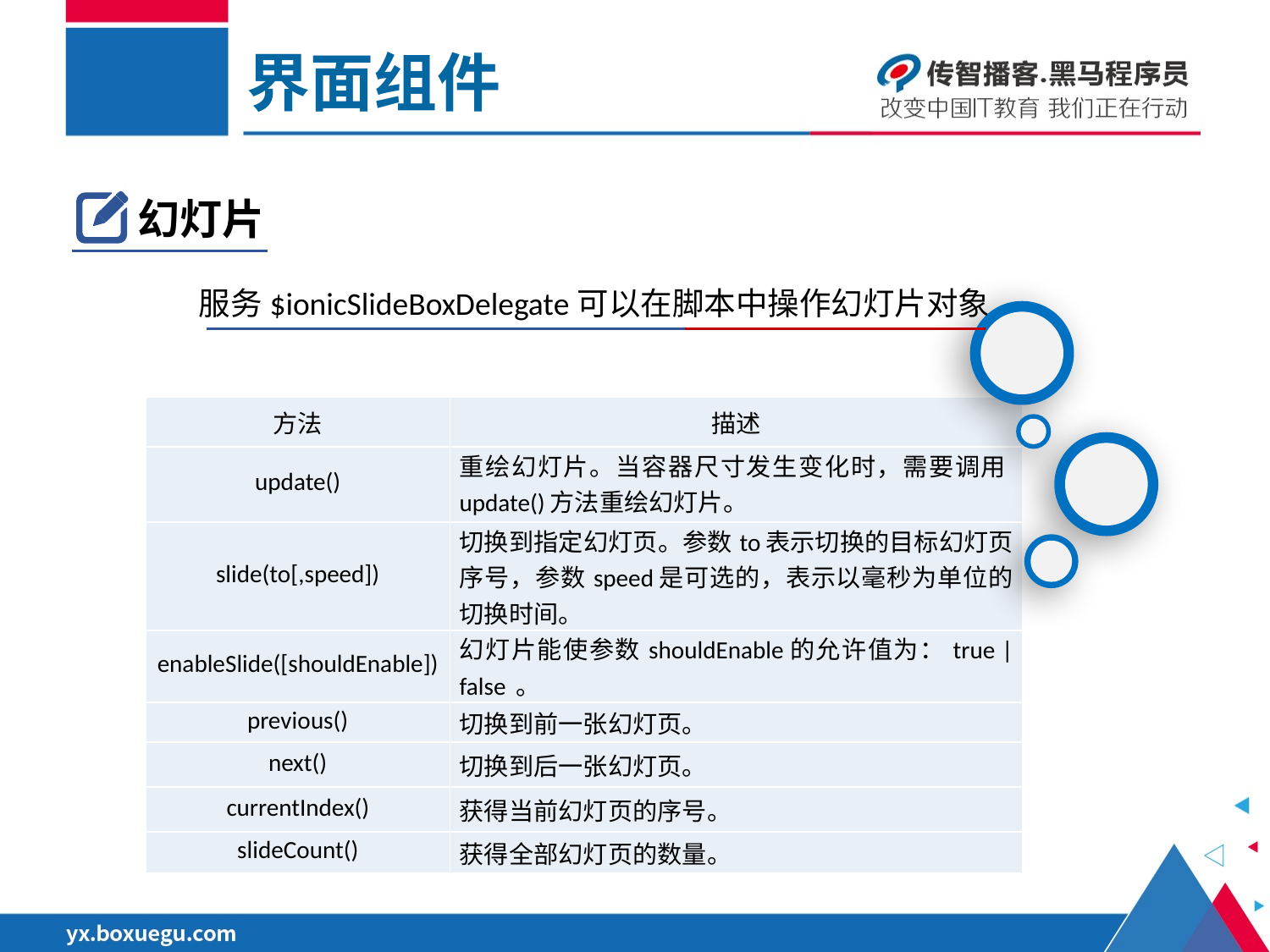

界面组件
幻灯片

服务$ionicSlideBoxDelegate可以在脚本中操作幻灯片对象

| 方法 | 描述 |
| --- | --- |
| update() | 重绘幻灯片。当容器尺寸发生变化时，需要调用update()方法重绘幻灯片。 |
| slide(to[,speed]) | 切换到指定幻灯页。参数to表示切换的目标幻灯页序号，参数speed是可选的，表示以毫秒为单位的切换时间。 |
| enableSlide([shouldEnable]) | 幻灯片能使参数shouldEnable的允许值为：true | false 。 |
| previous() | 切换到前一张幻灯页。 |
| next() | 切换到后一张幻灯页。 |
| currentIndex() | 获得当前幻灯页的序号。 |
| slideCount() | 获得全部幻灯页的数量。 |